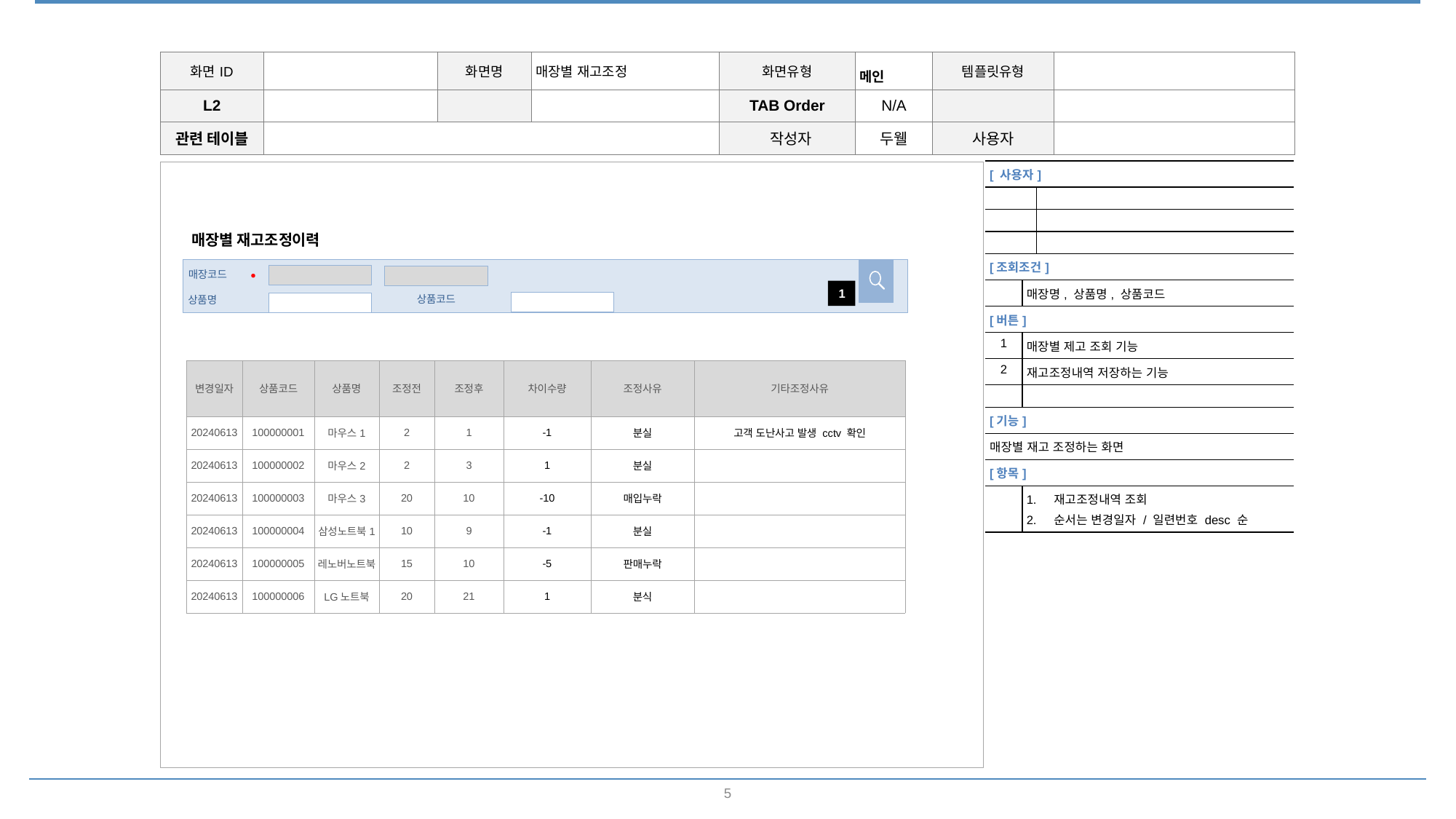

| 화면ID |  | 화면명 | 매장별 재고조정 | 화면유형 | 메인 | 템플릿유형 |  |
| --- | --- | --- | --- | --- | --- | --- | --- |
| L2 |  |  |  | TAB Order | N/A |  |  |
| 관련 테이블 |  |  |  | 작성자 | 두웰 | 사용자 |  |
| [ 사용자] |  |  |
| --- | --- | --- |
|  |  |  |
|  |  |  |
|  |  |  |
| [조회조건] |  |  |
|  | 매장명, 상품명, 상품코드 |  |
| [버튼] |  |  |
| 1 | 매장별 제고 조회 기능 |  |
| 2 | 재고조정내역 저장하는 기능 |  |
|  |  |  |
| [기능] |  |  |
| 매장별 재고 조정하는 화면 |  |  |
| [항목] |  |  |
|  | 재고조정내역 조회 순서는 변경일자 / 일련번호 desc 순 |  |

매장별 재고조정이력

매장코드

1

상품코드
상품명
| 변경일자 | 상품코드 | 상품명 | 조정전 | 조정후 | 차이수량 | 조정사유 | 기타조정사유 |
| --- | --- | --- | --- | --- | --- | --- | --- |
| 20240613 | 100000001 | 마우스1 | 2 | 1 | -1 | 분실 | 고객 도난사고 발생 cctv 확인 |
| 20240613 | 100000002 | 마우스2 | 2 | 3 | 1 | 분실 |  |
| 20240613 | 100000003 | 마우스3 | 20 | 10 | -10 | 매입누락 |  |
| 20240613 | 100000004 | 삼성노트북1 | 10 | 9 | -1 | 분실 |  |
| 20240613 | 100000005 | 레노버노트북 | 15 | 10 | -5 | 판매누락 |  |
| 20240613 | 100000006 | LG노트북 | 20 | 21 | 1 | 분식 |  |